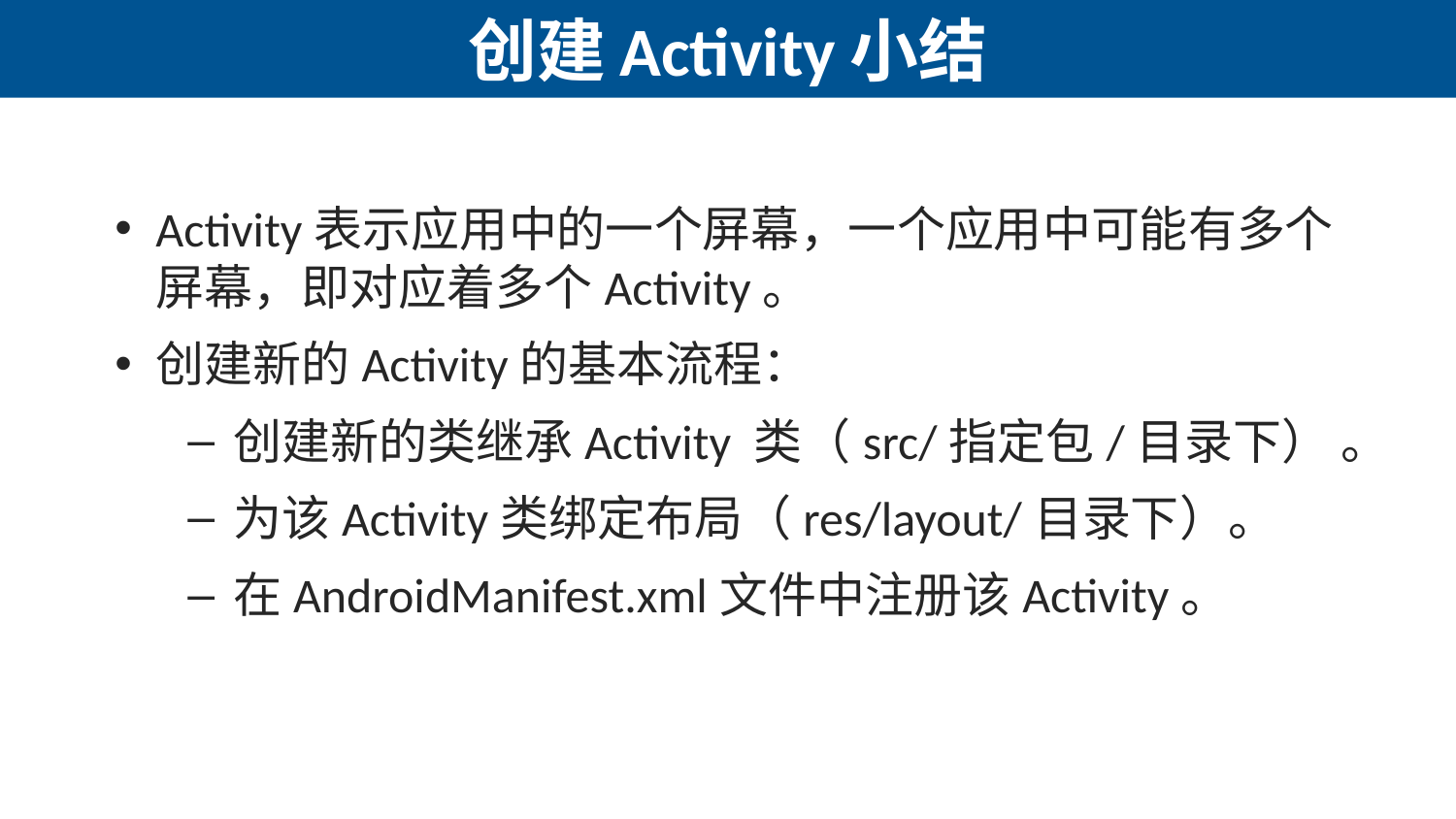

# 创建Activity小结

Activity表示应用中的一个屏幕，一个应用中可能有多个屏幕，即对应着多个Activity。
创建新的Activity的基本流程：
创建新的类继承Activity 类（src/指定包/目录下） 。
为该Activity类绑定布局（res/layout/目录下）。
在AndroidManifest.xml文件中注册该Activity。